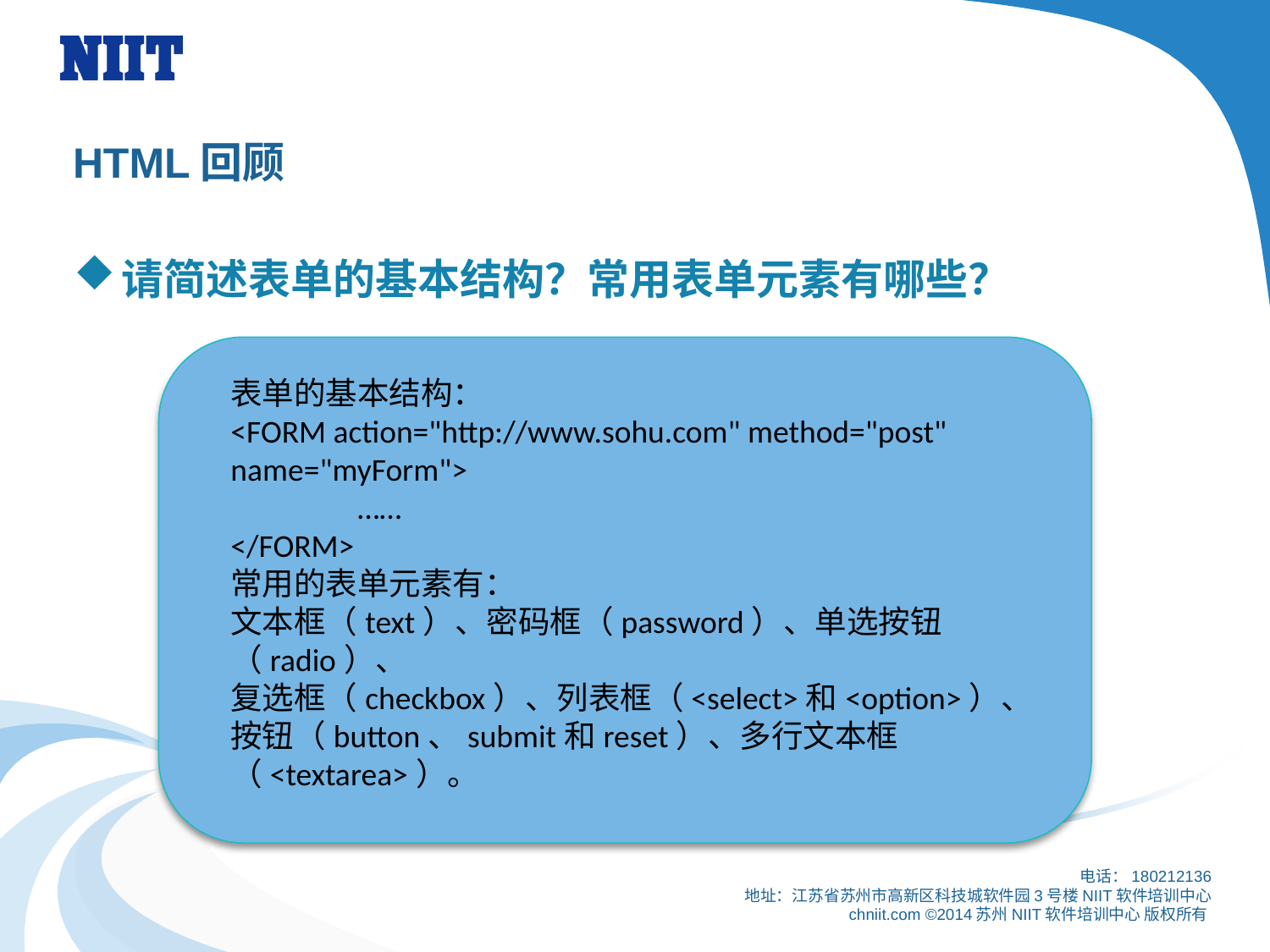

# HTML回顾
请简述表单的基本结构？常用表单元素有哪些？

表单的基本结构：
<FORM action="http://www.sohu.com" method="post" name="myForm">
	……
</FORM>
常用的表单元素有：
文本框（text）、密码框（password）、单选按钮（radio）、
复选框（checkbox）、列表框（<select>和<option>）、
按钮（button、submit和reset）、多行文本框（<textarea>）。